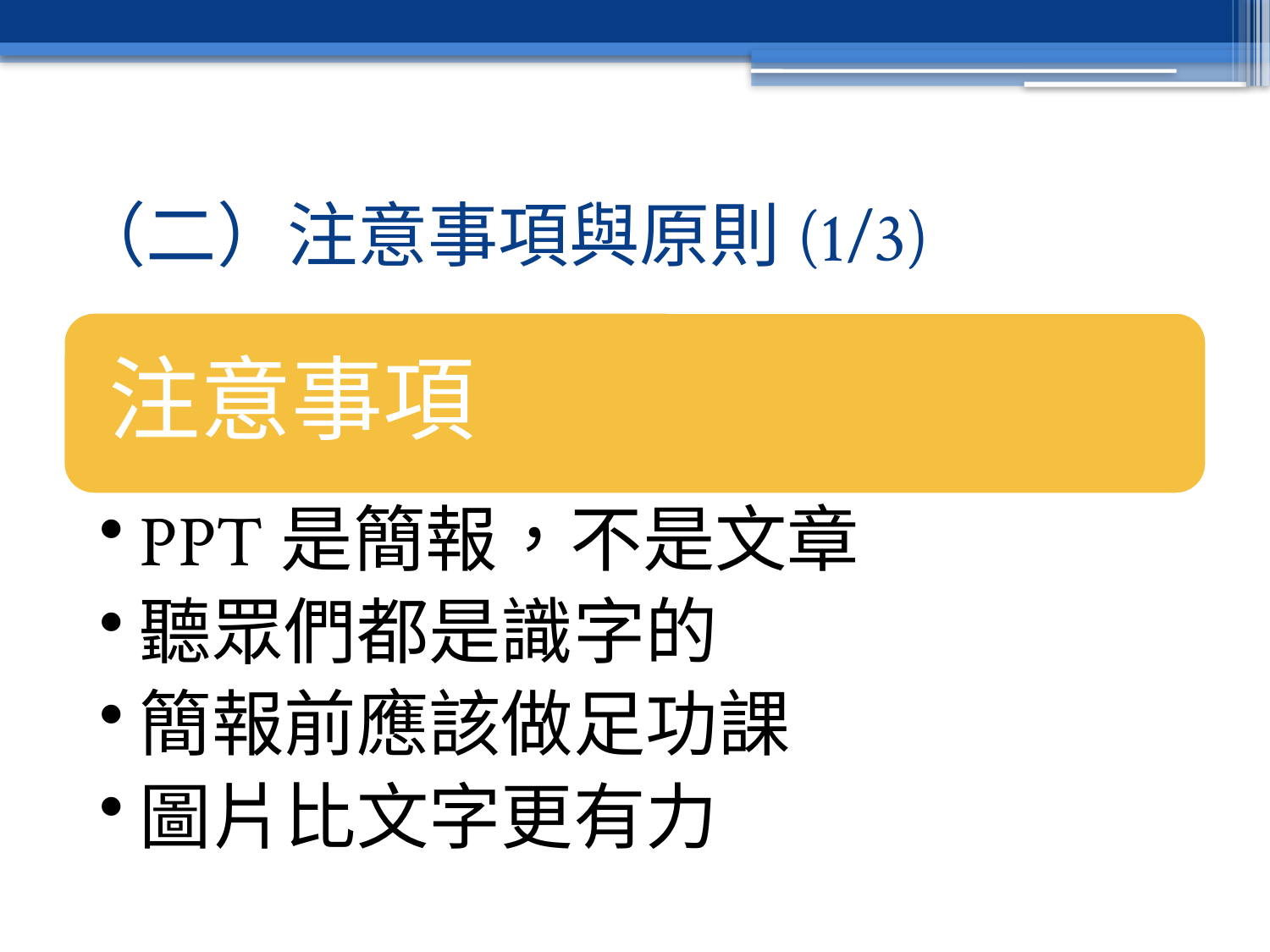

# （二）注意事項與原則(1/3)
注意事項
PPT是簡報，不是文章
聽眾們都是識字的
簡報前應該做足功課
圖片比文字更有力